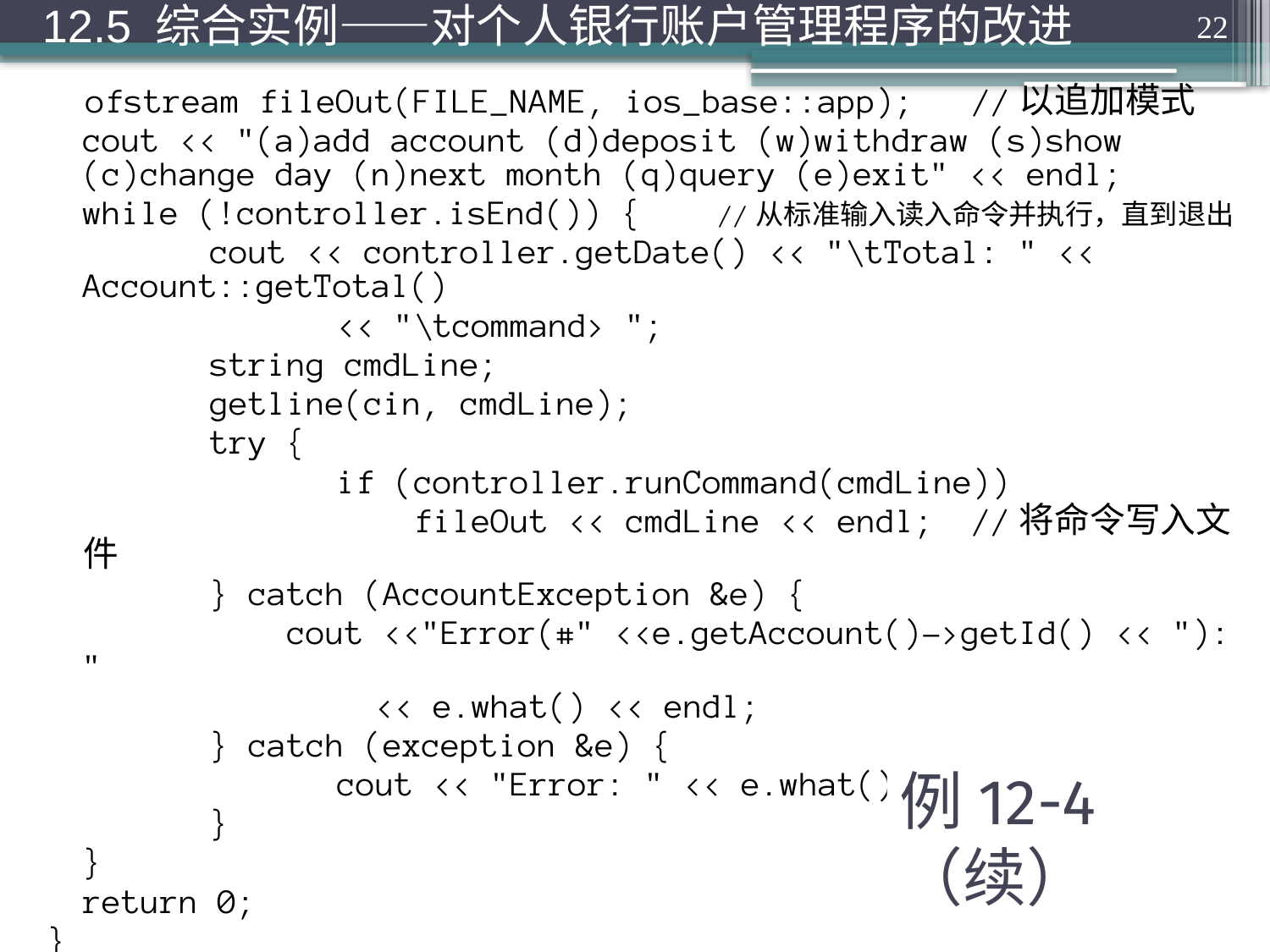

12.5 综合实例——对个人银行账户管理程序的改进
22
  ofstream fileOut(FILE_NAME, ios_base::app);	//以追加模式
	cout << "(a)add account (d)deposit (w)withdraw (s)show (c)change day (n)next month (q)query (e)exit" << endl;
	while (!controller.isEnd()) {	//从标准输入读入命令并执行，直到退出
		cout << controller.getDate() << "\tTotal: " << Account::getTotal()
			<< "\tcommand> ";
		string cmdLine;
		getline(cin, cmdLine);
		try {
			if (controller.runCommand(cmdLine))
			    fileOut << cmdLine << endl;	//将命令写入文件
		} catch (AccountException &e) {
		    cout <<"Error(#" <<e.getAccount()->getId() << "): "
			  << e.what() << endl;
		} catch (exception &e) {
			cout << "Error: " << e.what() << endl;
		}
	}
	return 0;
}
# 例12-4（续）